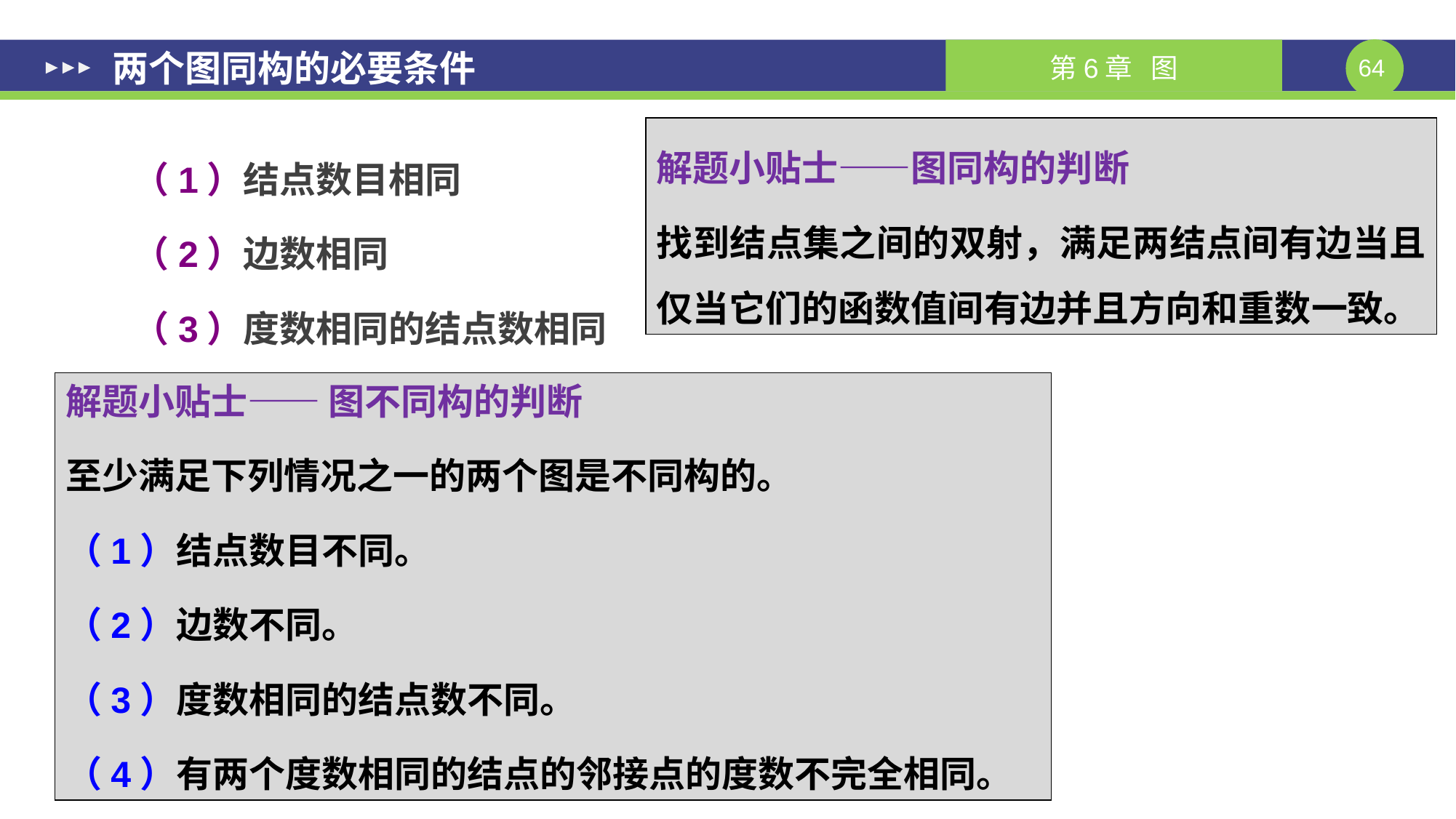

两个图同构的必要条件
解题小贴士——图同构的判断
找到结点集之间的双射，满足两结点间有边当且仅当它们的函数值间有边并且方向和重数一致。
（1）结点数目相同
（2）边数相同
（3）度数相同的结点数相同
解题小贴士—— 图不同构的判断
至少满足下列情况之一的两个图是不同构的。
（1）结点数目不同。
（2）边数不同。
（3）度数相同的结点数不同。
（4）有两个度数相同的结点的邻接点的度数不完全相同。